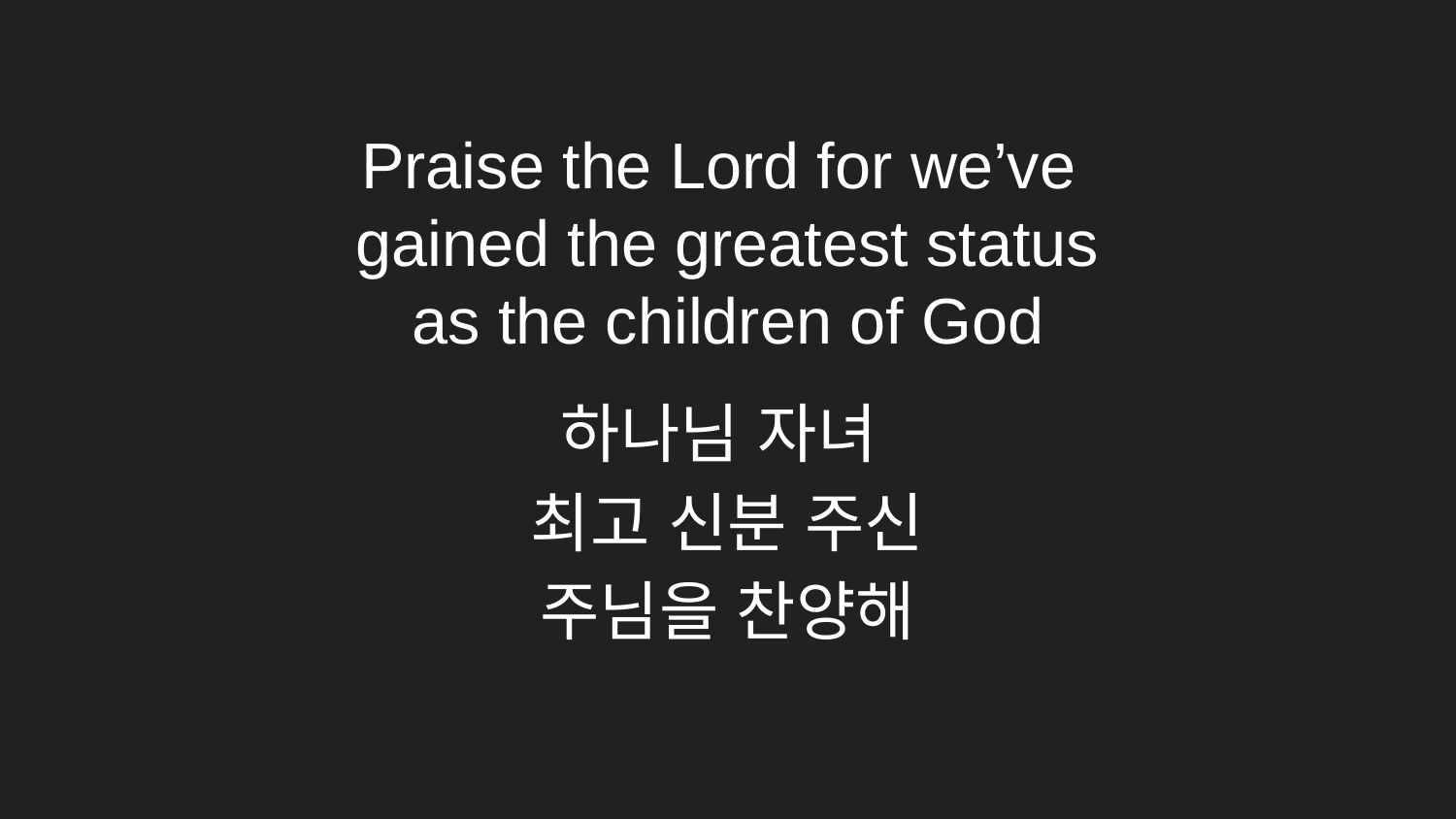

# Praise the Lord for we’ve gained the greatest status as the children of God
하나님 자녀
최고 신분 주신
주님을 찬양해